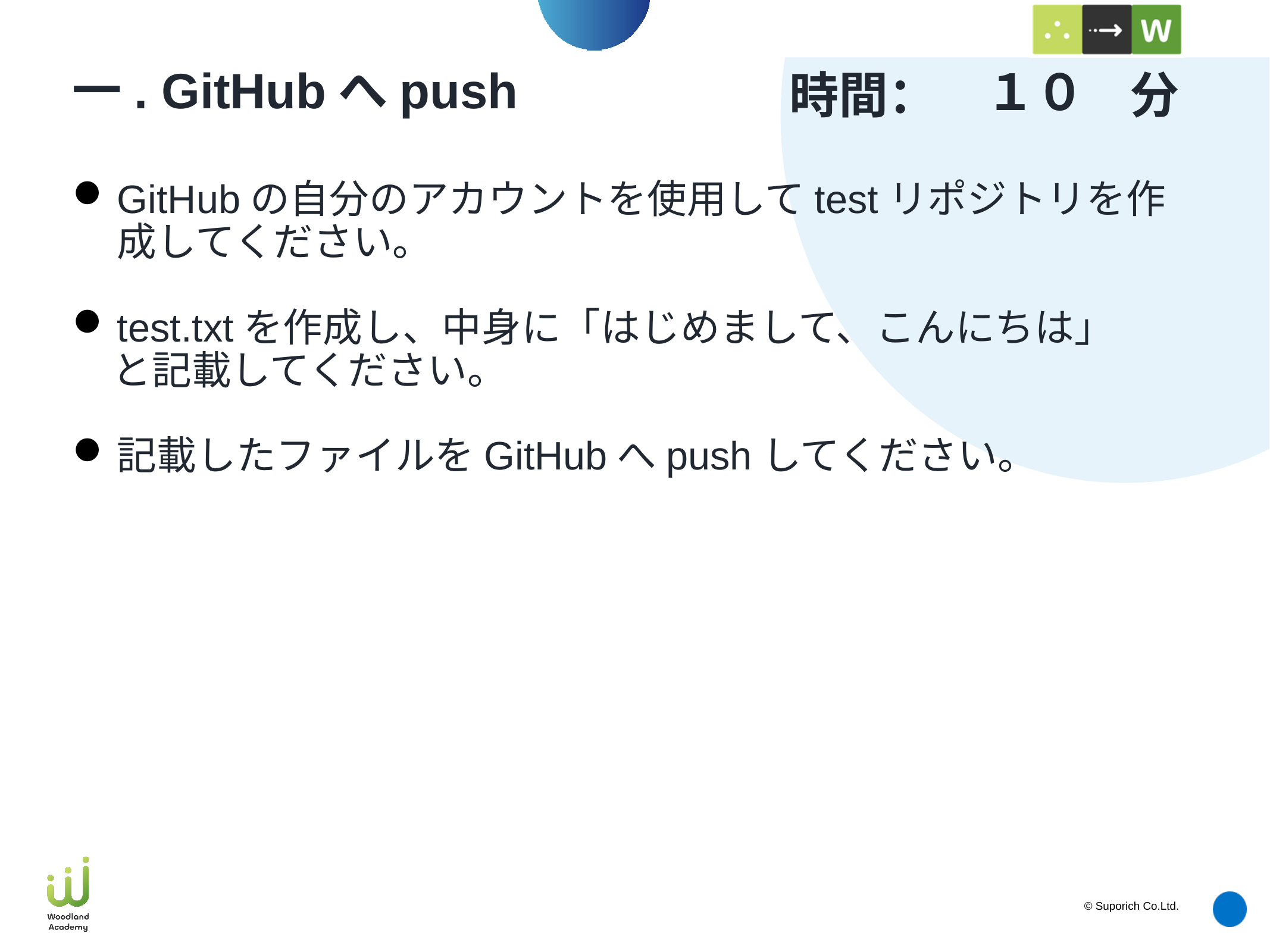

１０
# 一. GitHubへpush
GitHubの自分のアカウントを使用してtestリポジトリを作成してください。

test.txtを作成し、中身に「はじめまして、こんにちは」
　と記載してください。

記載したファイルをGitHubへpushしてください。